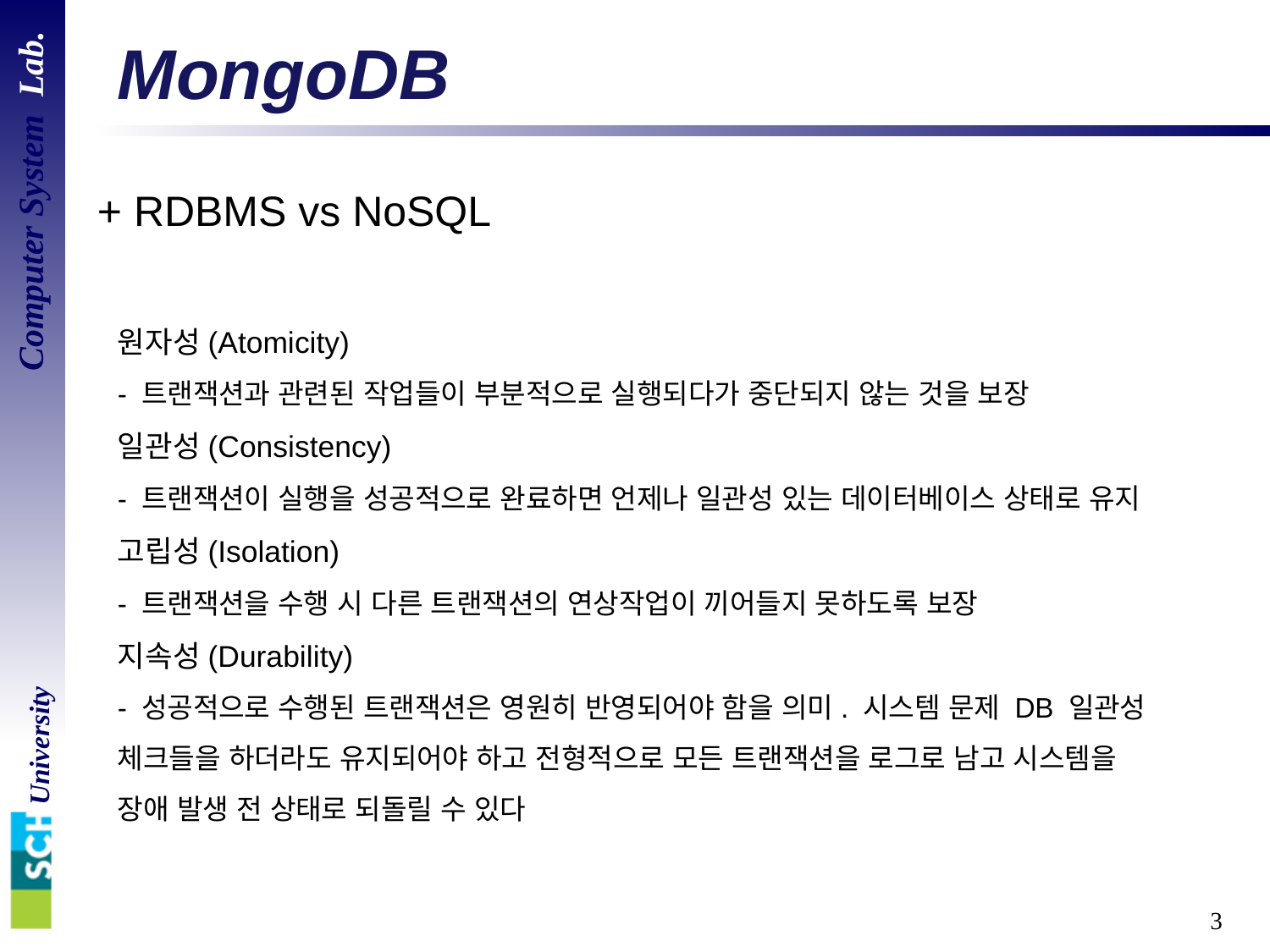

# MongoDB
+ RDBMS vs NoSQL
원자성(Atomicity)
- 트랜잭션과 관련된 작업들이 부분적으로 실행되다가 중단되지 않는 것을 보장
일관성(Consistency)
- 트랜잭션이 실행을 성공적으로 완료하면 언제나 일관성 있는 데이터베이스 상태로 유지
고립성(Isolation)
- 트랜잭션을 수행 시 다른 트랜잭션의 연상작업이 끼어들지 못하도록 보장
지속성(Durability)
- 성공적으로 수행된 트랜잭션은 영원히 반영되어야 함을 의미. 시스템 문제 DB 일관성 체크들을 하더라도 유지되어야 하고 전형적으로 모든 트랜잭션을 로그로 남고 시스템을 장애 발생 전 상태로 되돌릴 수 있다